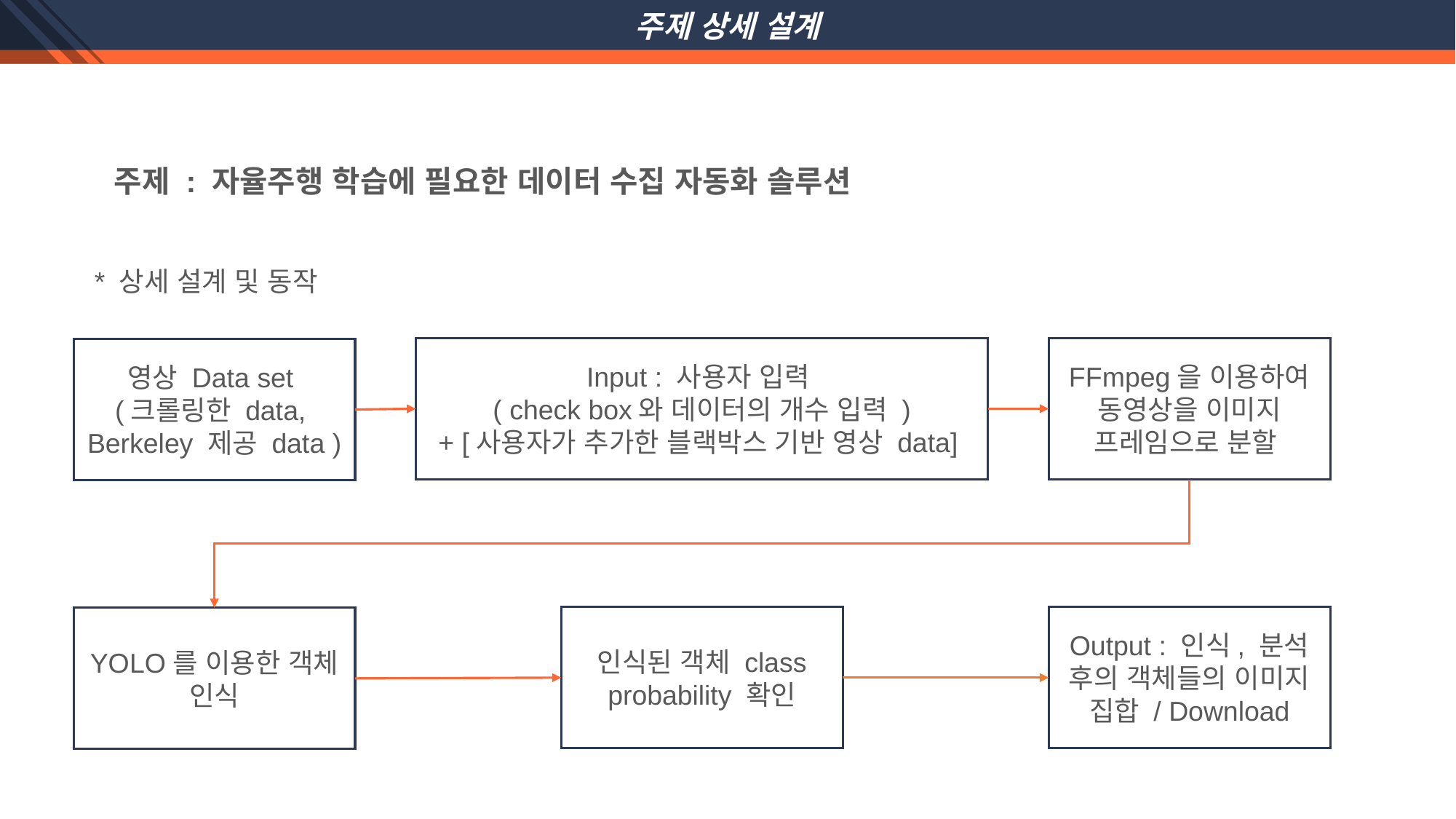

주제 상세 설계

주제 : 자율주행 학습에 필요한 데이터 수집 자동화 솔루션
* 상세 설계 및 동작
Input : 사용자 입력
( check box와 데이터의 개수 입력 )
+ [사용자가 추가한 블랙박스 기반 영상 data]
FFmpeg을 이용하여 동영상을 이미지 프레임으로 분할
영상 Data set
(크롤링한 data,
Berkeley 제공 data )
인식된 객체 class probability 확인
Output : 인식, 분석 후의 객체들의 이미지 집합 / Download
YOLO를 이용한 객체 인식